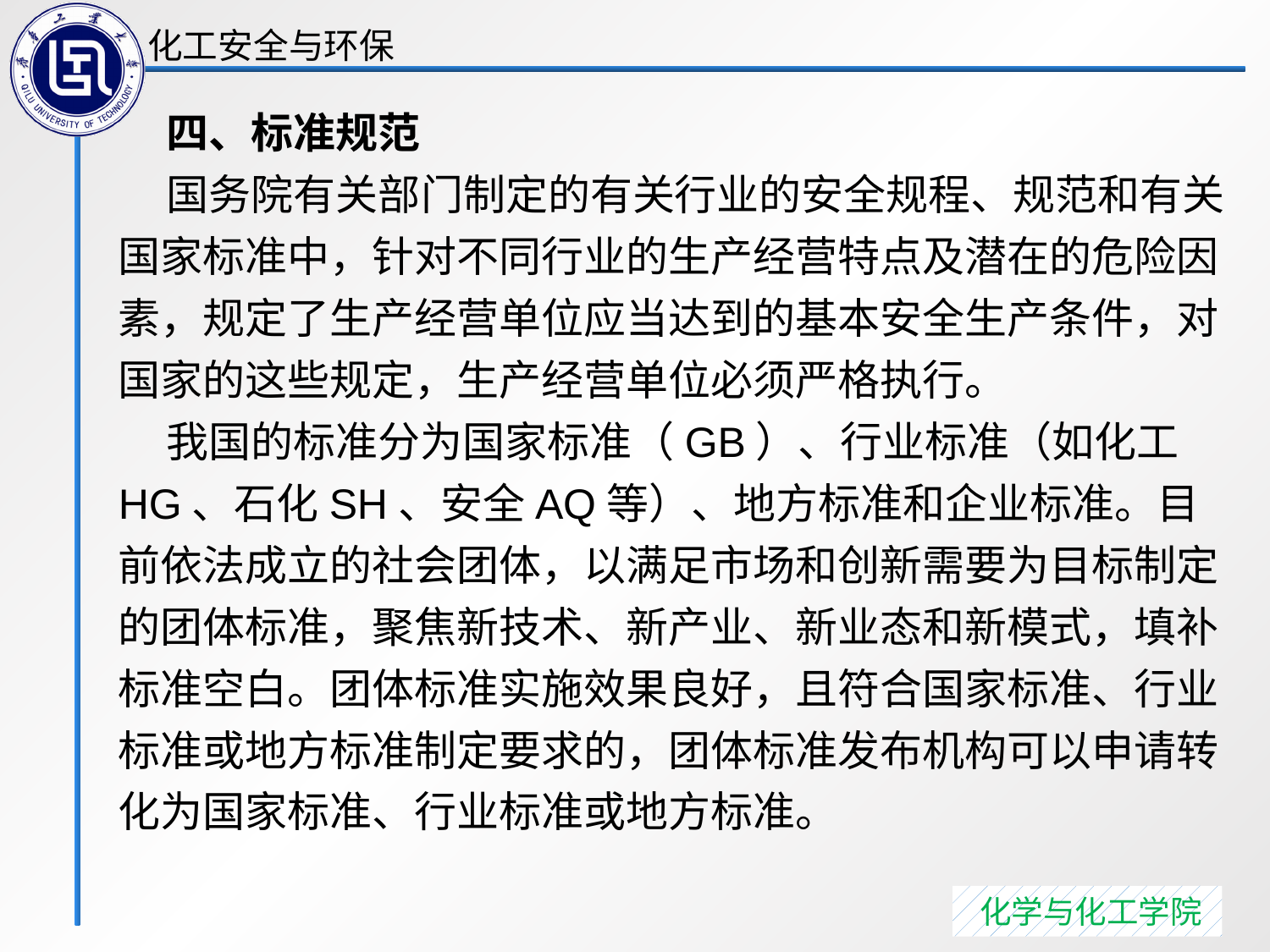

四、标准规范
    国务院有关部门制定的有关行业的安全规程、规范和有关国家标准中，针对不同行业的生产经营特点及潜在的危险因素，规定了生产经营单位应当达到的基本安全生产条件，对国家的这些规定，生产经营单位必须严格执行。
    我国的标准分为国家标准（GB）、行业标准（如化工HG、石化SH、安全AQ等）、地方标准和企业标准。目前依法成立的社会团体，以满足市场和创新需要为目标制定的团体标准，聚焦新技术、新产业、新业态和新模式，填补标准空白。团体标准实施效果良好，且符合国家标准、行业标准或地方标准制定要求的，团体标准发布机构可以申请转化为国家标准、行业标准或地方标准。